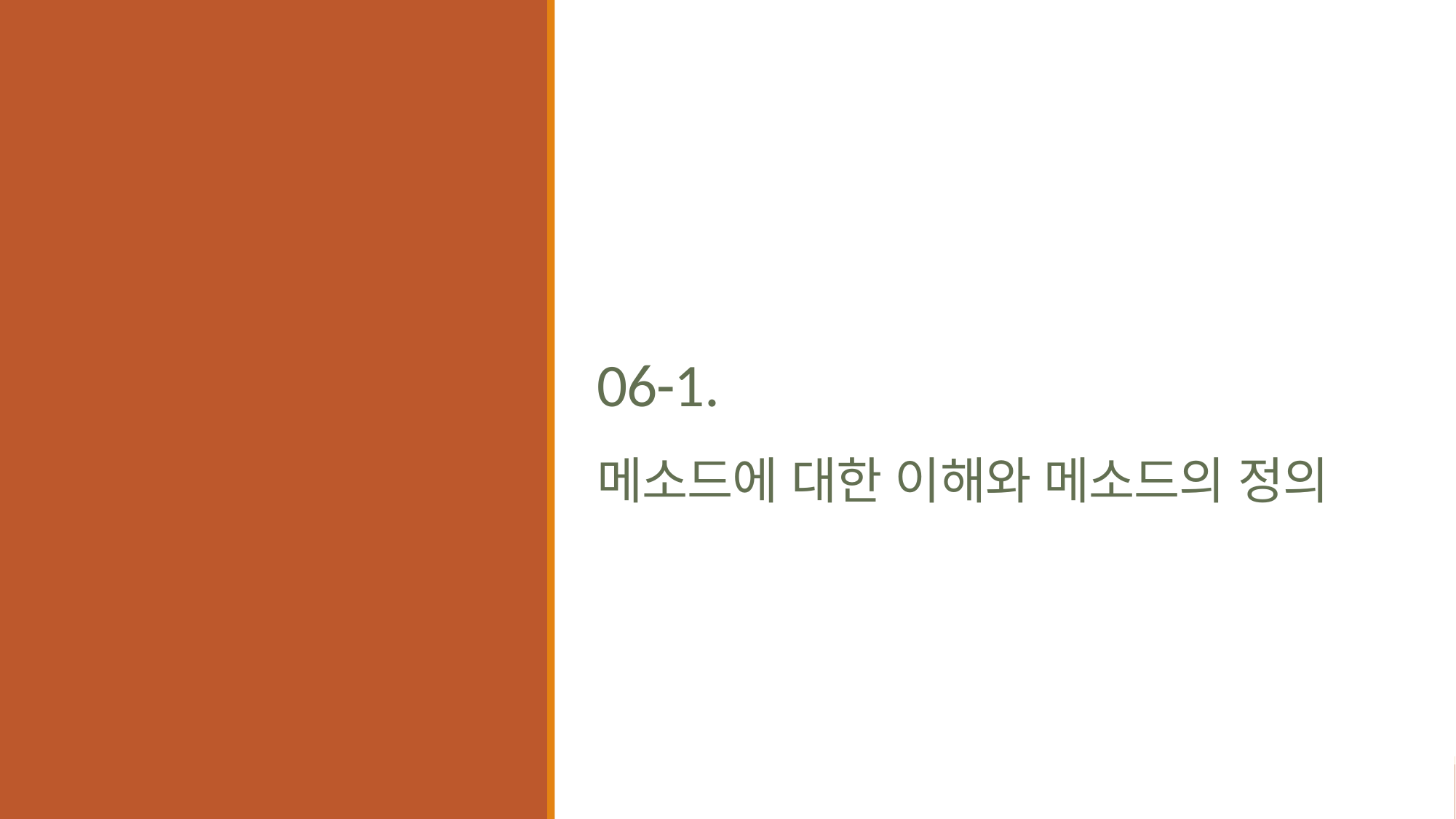

# 06-1. 메소드에 대한 이해와 메소드의 정의